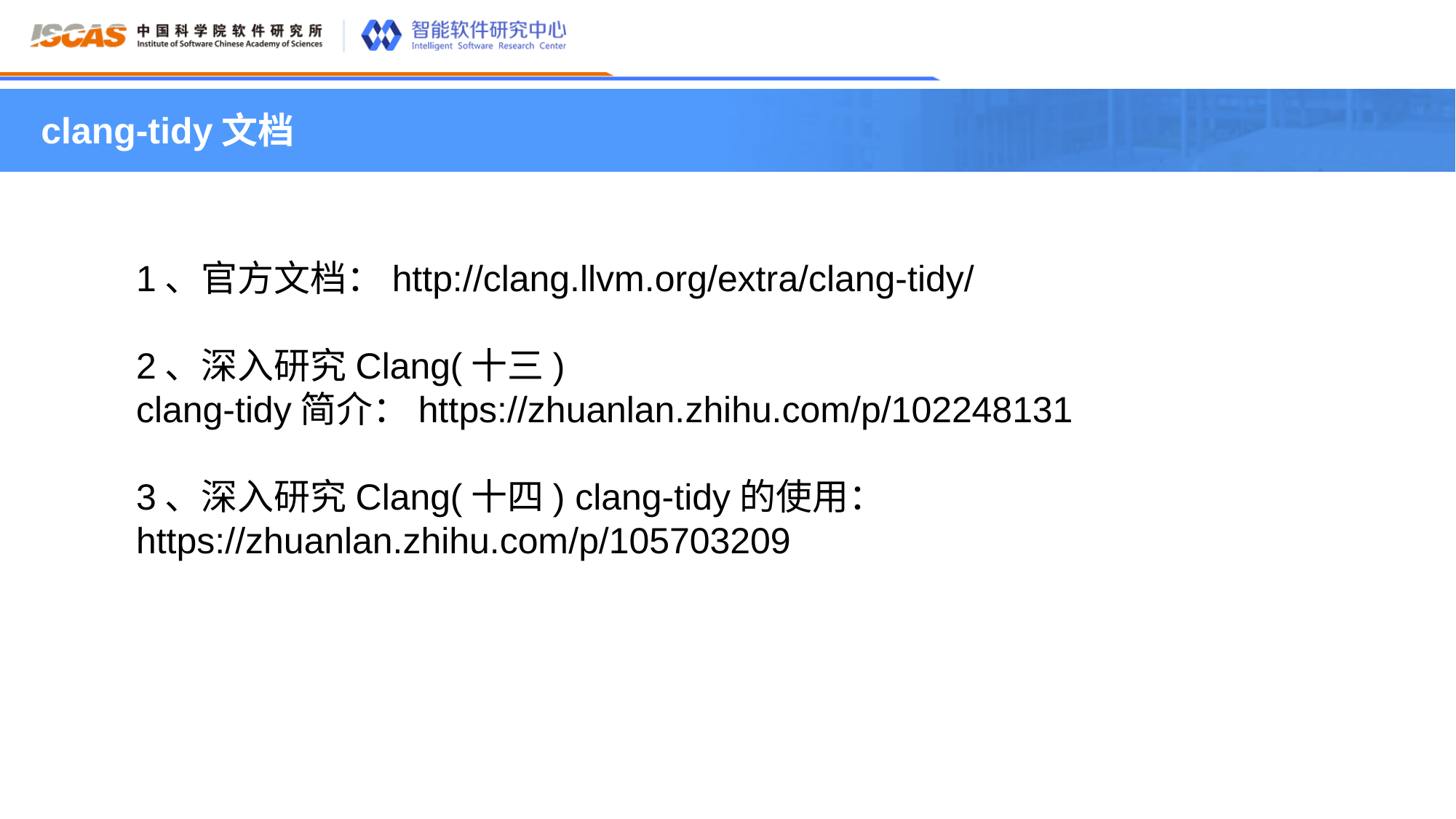

clang-tidy文档
1、官方文档：http://clang.llvm.org/extra/clang-tidy/

2、深入研究Clang(十三) clang-tidy简介：https://zhuanlan.zhihu.com/p/102248131

3、深入研究Clang(十四) clang-tidy的使用：
https://zhuanlan.zhihu.com/p/105703209